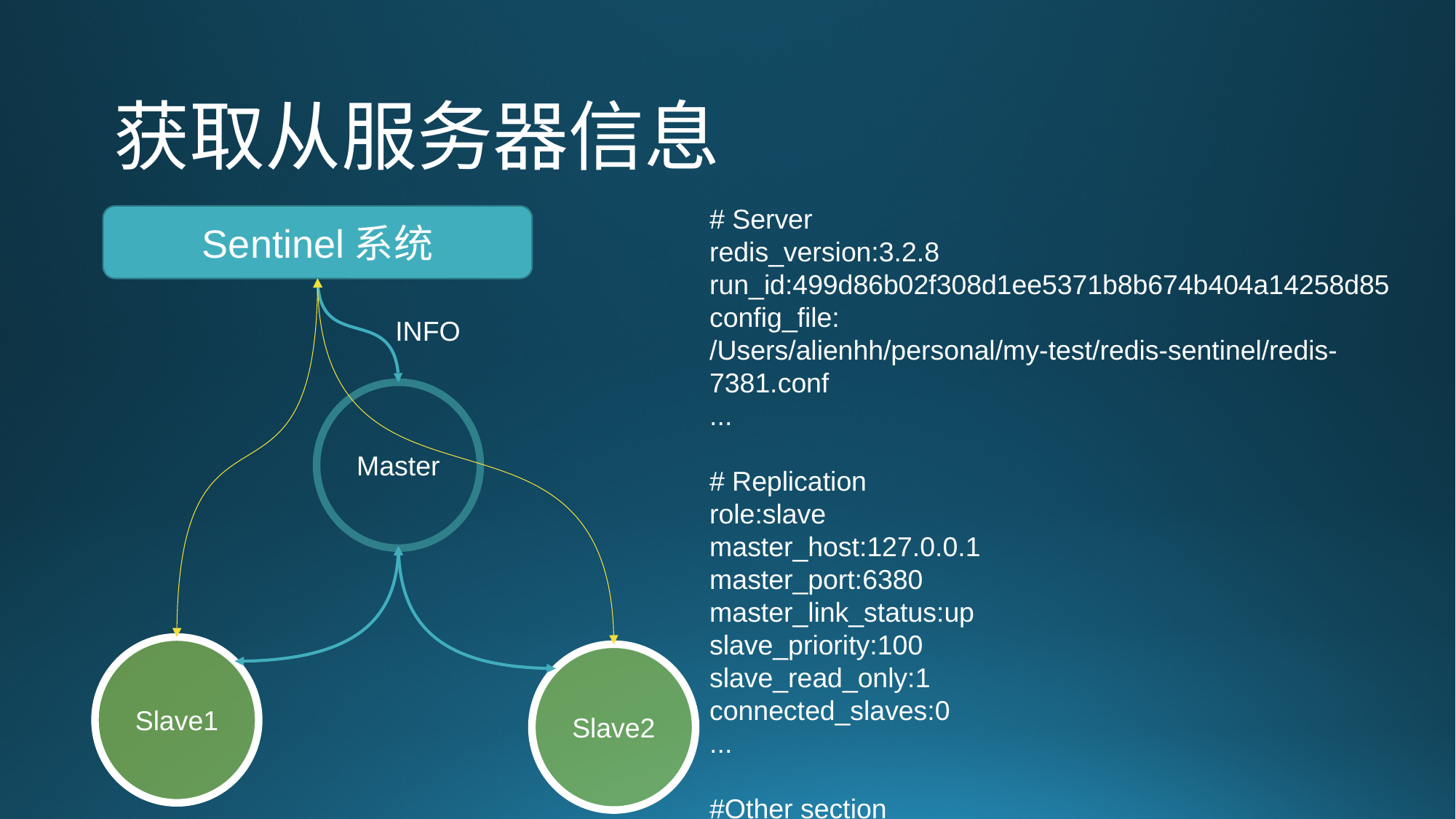

获取从服务器信息

# Server
redis_version:3.2.8
run_id:499d86b02f308d1ee5371b8b674b404a14258d85
config_file: /Users/alienhh/personal/my-test/redis-sentinel/redis-7381.conf
...

# Replication
role:slave
master_host:127.0.0.1
master_port:6380
master_link_status:up
slave_priority:100
slave_read_only:1
connected_slaves:0
...

#Other section
…
Sentinel系统
INFO
Master
Slave1
Slave2